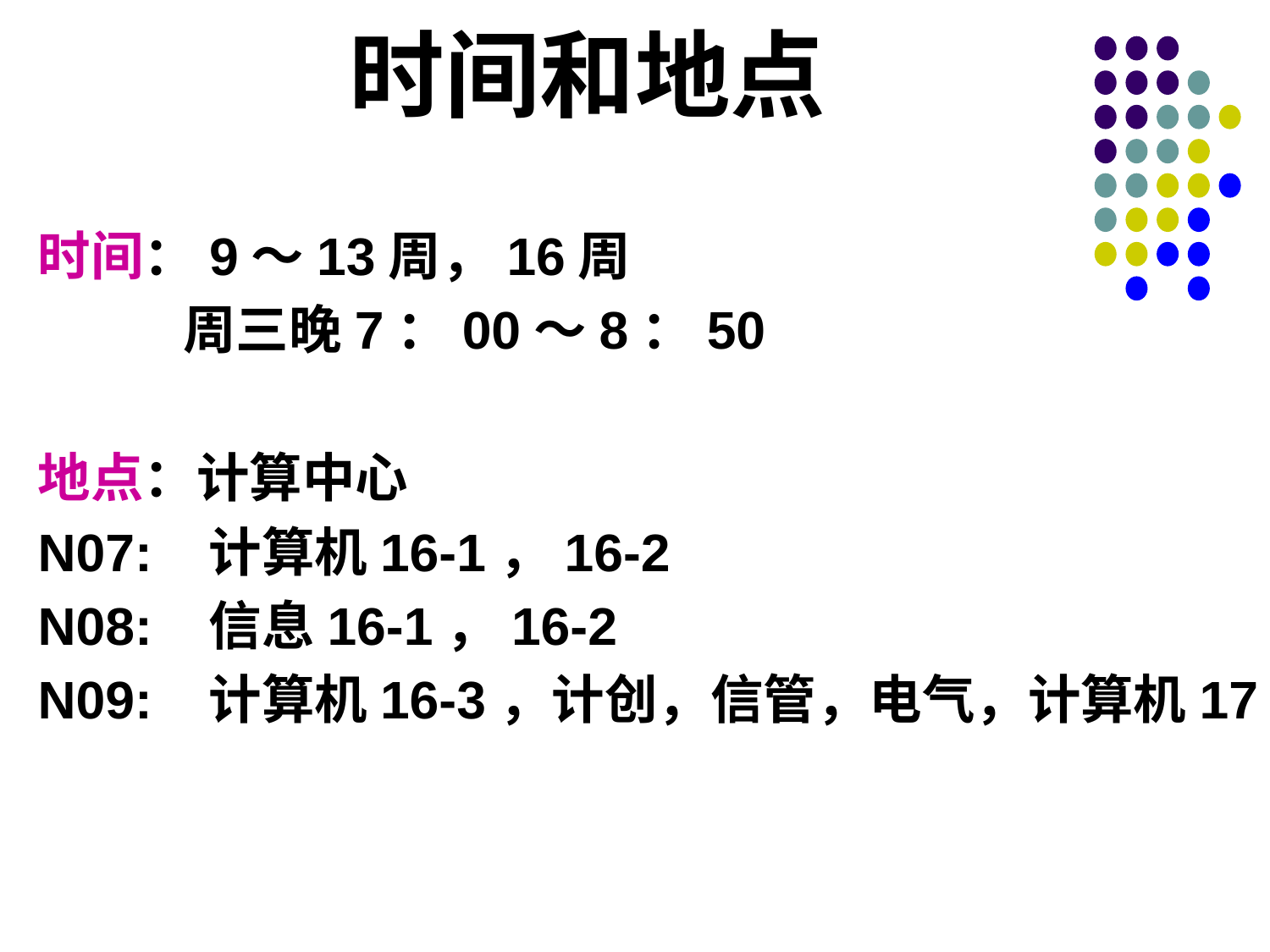

时间和地点
时间：9～13周，16周
           周三晚7：00～8：50

地点：计算中心
N07:   计算机16-1，16-2
N08:   信息16-1，16-2
N09:   计算机16-3，计创，信管，电气，计算机17